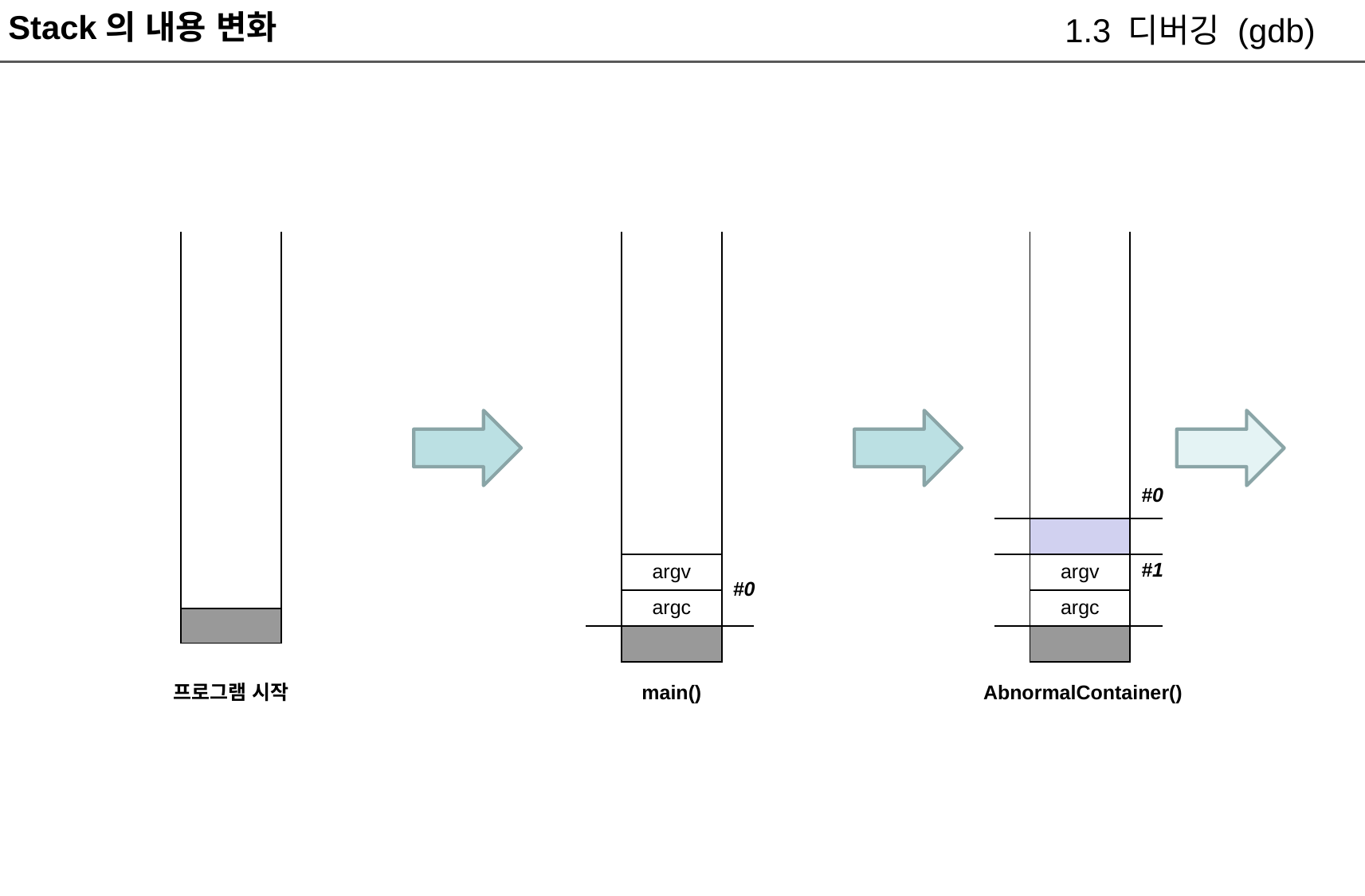

# Stack의 내용 변화
|  |  |  |
| --- | --- | --- |
|  |  |  |
|  |  |  |
|  |  |  |
|  |  |  |
|  |  |  |
|  |  |  |
|  |  |  |
|  |  |  |
|  |  |  |
|  |  |  |
|  |  |  |
|  |  |  |
| --- | --- | --- |
|  |  |  |
|  |  |  |
|  |  |  |
|  |  |  |
|  |  |  |
|  |  |  |
|  |  |  |
|  |  |  |
|  | argv |  |
|  | argc |  |
|  |  |  |
|  |  |  |
| --- | --- | --- |
|  |  |  |
|  |  |  |
|  |  |  |
|  |  |  |
|  |  |  |
|  |  |  |
|  |  |  |
|  |  |  |
|  | argv |  |
|  | argc |  |
|  |  |  |

#0
#1
#0
프로그램 시작
main()
AbnormalContainer()